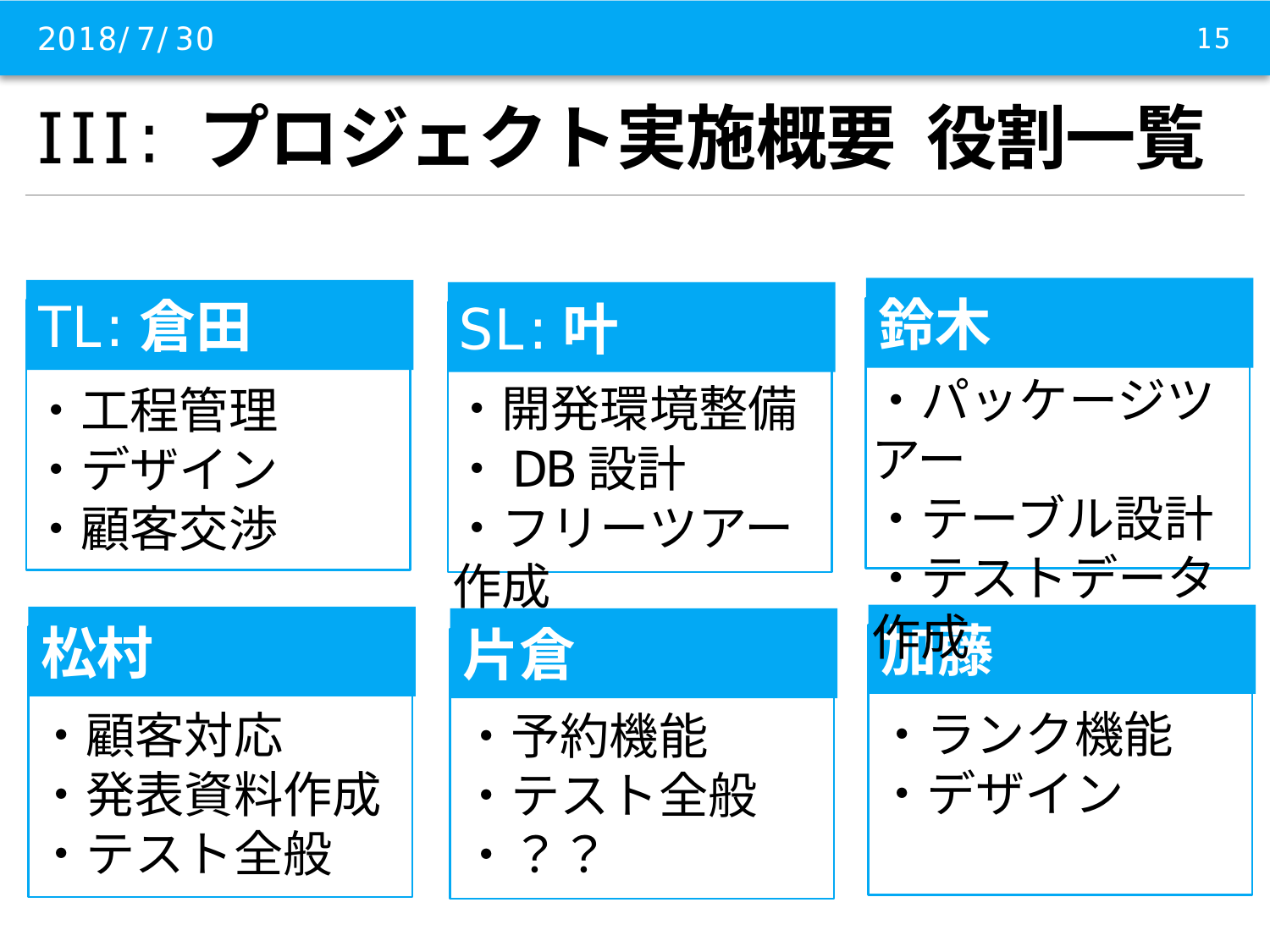

2018/7/30
15
# III: プロジェクト実施概要	役割一覧
鈴木
TL:倉田
SL:叶

・パッケージツアー
・テーブル設計
・テストデータ作成

・開発環境整備
・DB設計
・フリーツアー作成
・工程管理
・デザイン
・顧客交渉
加藤
松村
片倉

・ランク機能
・デザイン
・顧客対応
・発表資料作成
・テスト全般
・予約機能
・テスト全般
・？？